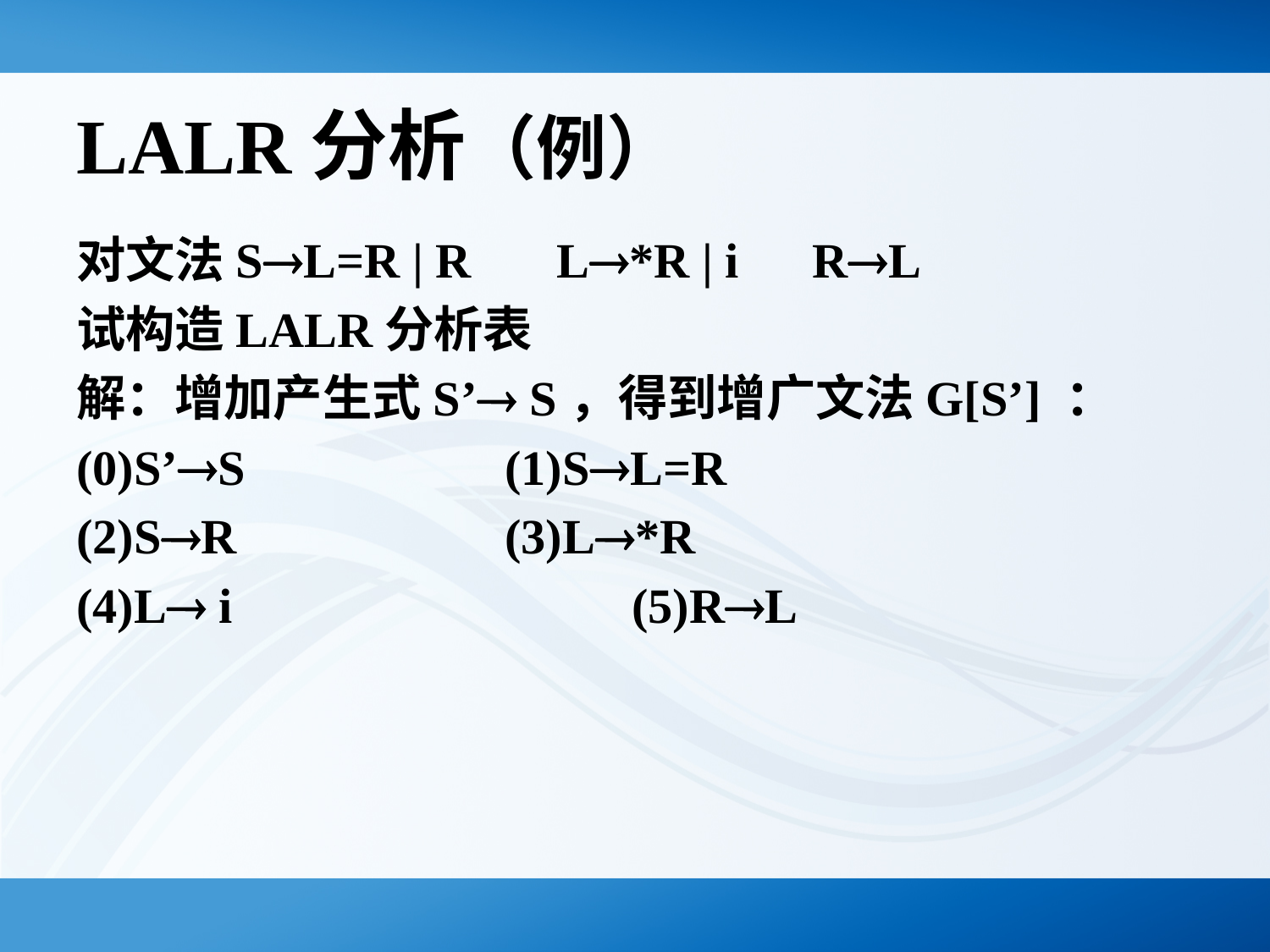

# LALR分析（例）
对文法S→L=R | R       L→*R | i      R→L
试构造LALR分析表
解：增加产生式S’→ S，得到增广文法G[S’] ：
(0)S’→S                     	(1)S→L=R
(2)S→R 			(3)L→*R
(4)L→ i                       	(5)R→L